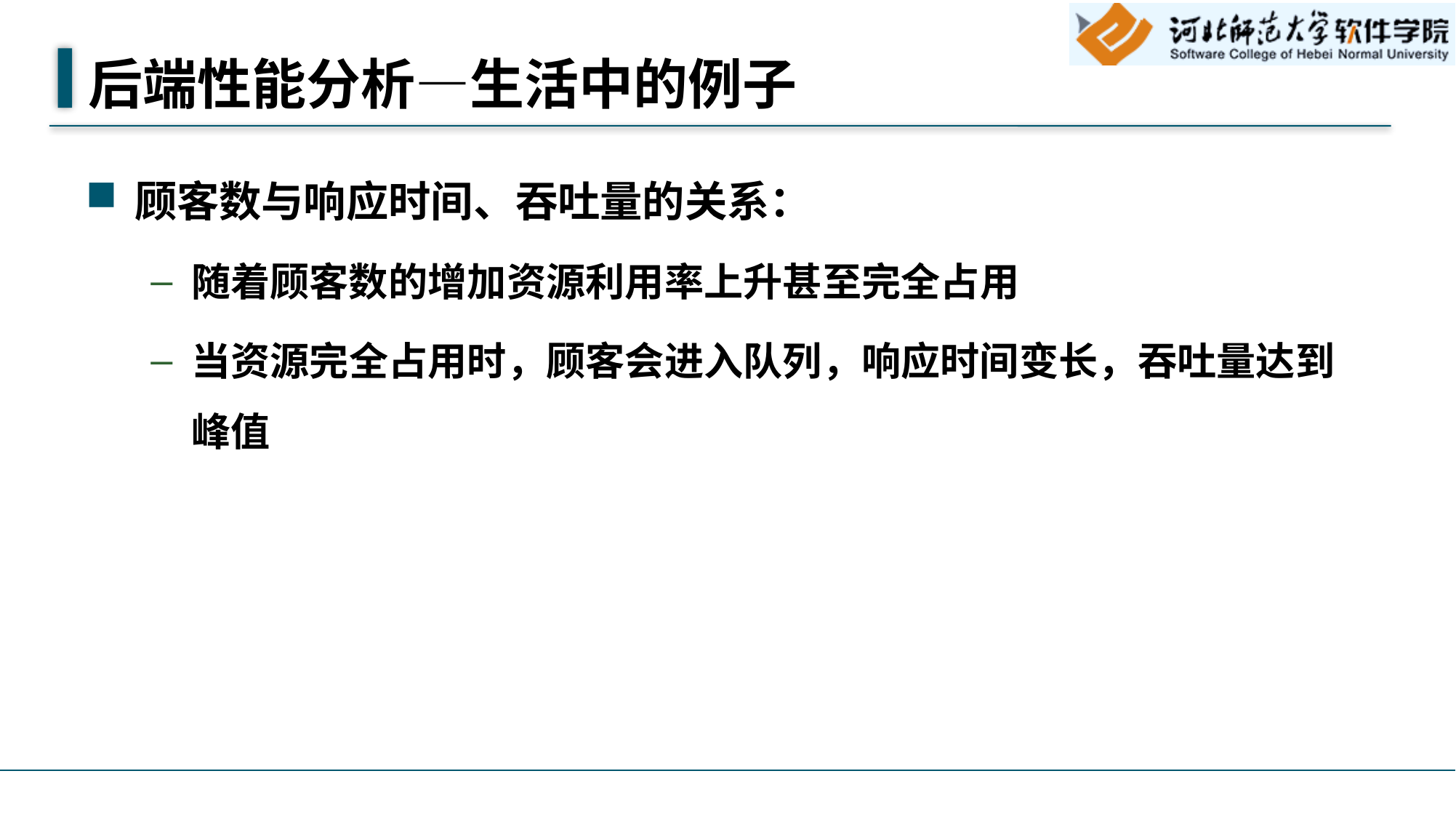

# 后端性能分析—生活中的例子
顾客数与响应时间、吞吐量的关系：
随着顾客数的增加资源利用率上升甚至完全占用
当资源完全占用时，顾客会进入队列，响应时间变长，吞吐量达到峰值